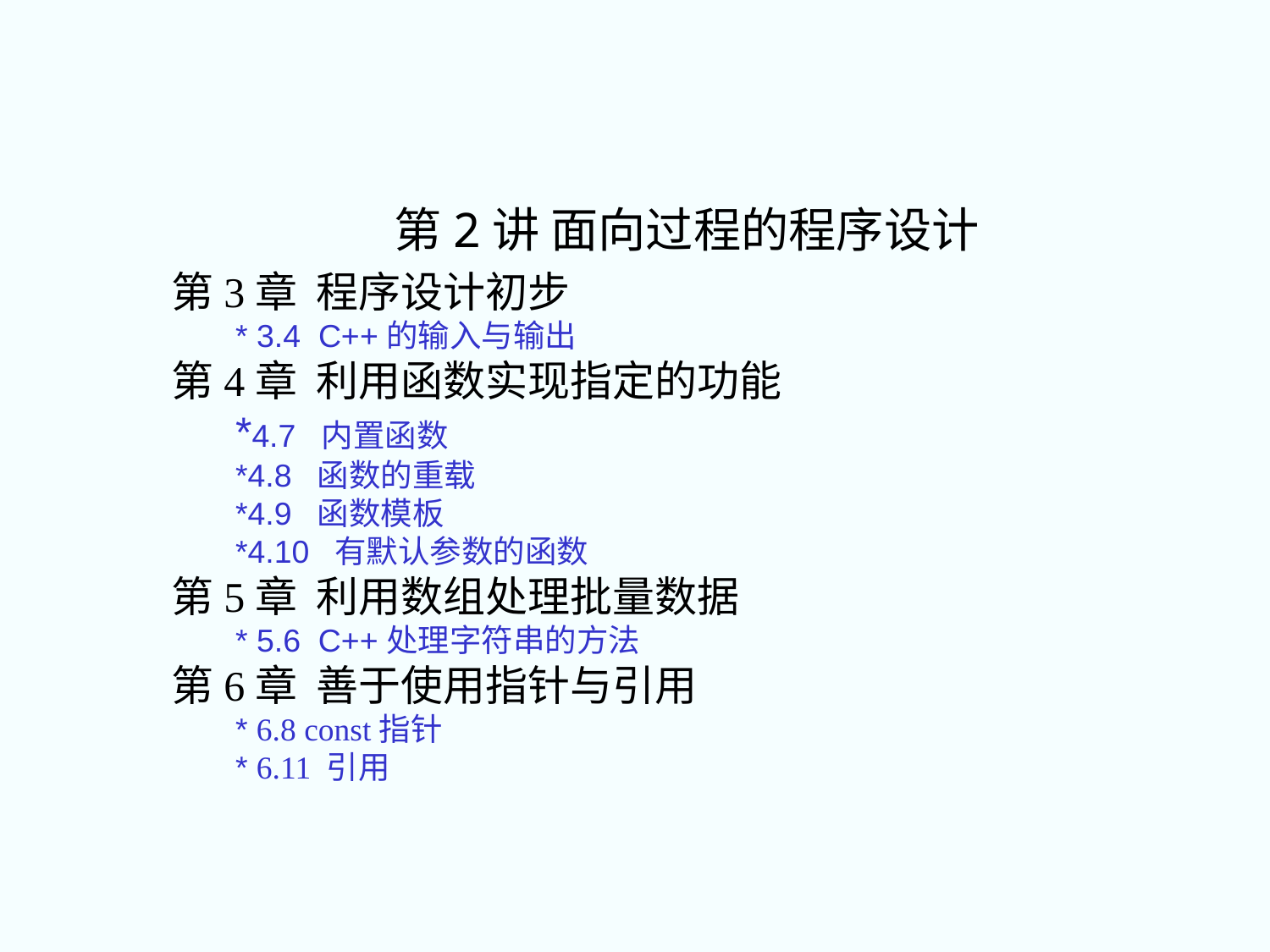

第2讲 面向过程的程序设计
第3章  程序设计初步
* 3.4  C++的输入与输出
第4章  利用函数实现指定的功能
*4.7  内置函数
*4.8  函数的重载
*4.9  函数模板
*4.10  有默认参数的函数
第5章  利用数组处理批量数据
* 5.6  C++处理字符串的方法
第6章  善于使用指针与引用
* 6.8 const指针
* 6.11 引用